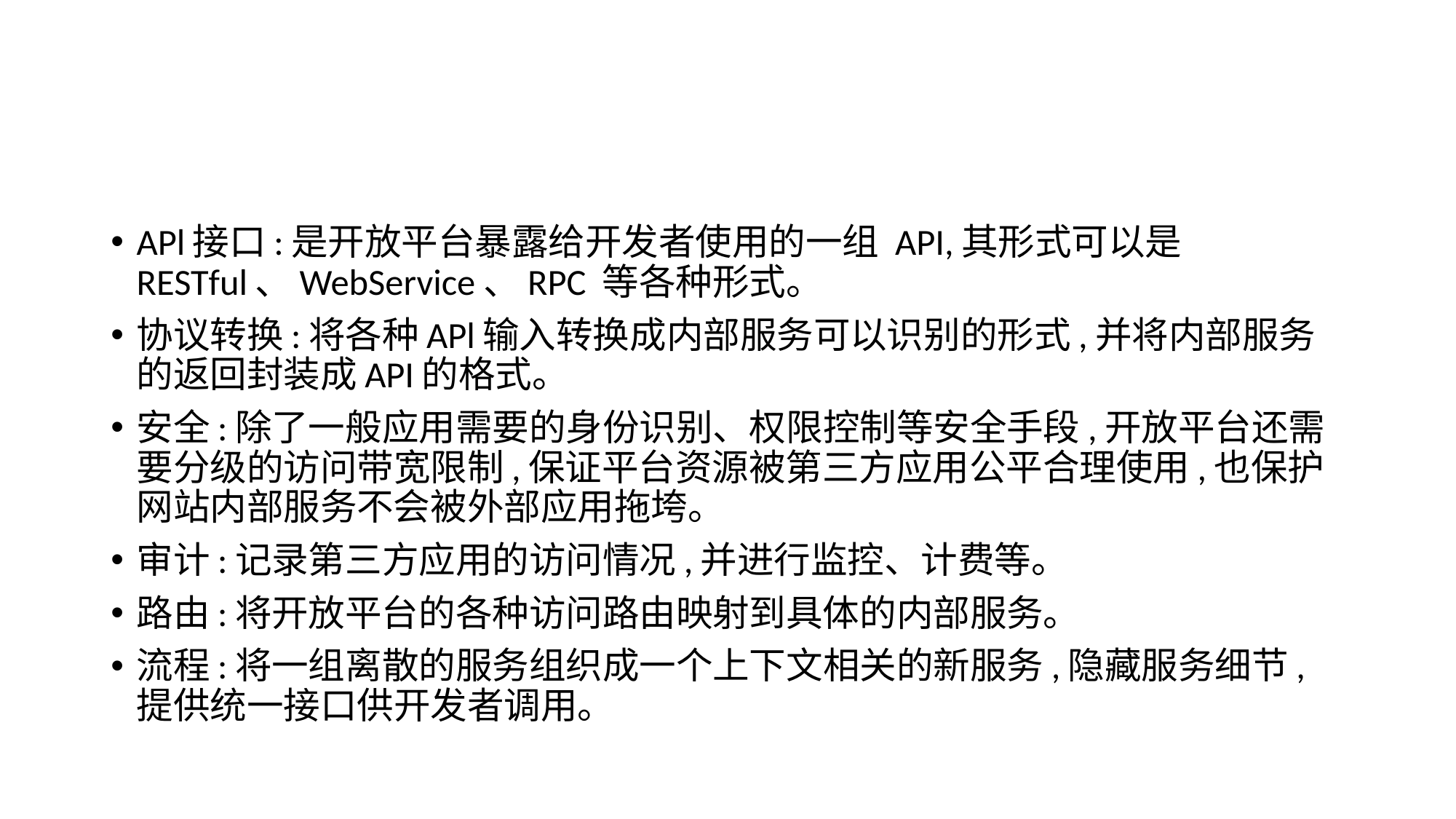

#
APl接口:是开放平台暴露给开发者使用的一组 API,其形式可以是 RESTful、WebService、RPC 等各种形式。
协议转换:将各种APl输入转换成内部服务可以识别的形式,并将内部服务的返回封装成API的格式。
安全:除了一般应用需要的身份识别、权限控制等安全手段,开放平台还需要分级的访问带宽限制,保证平台资源被第三方应用公平合理使用,也保护网站内部服务不会被外部应用拖垮。
审计:记录第三方应用的访问情况,并进行监控、计费等。
路由:将开放平台的各种访问路由映射到具体的内部服务。
流程:将一组离散的服务组织成一个上下文相关的新服务,隐藏服务细节,提供统一接口供开发者调用。